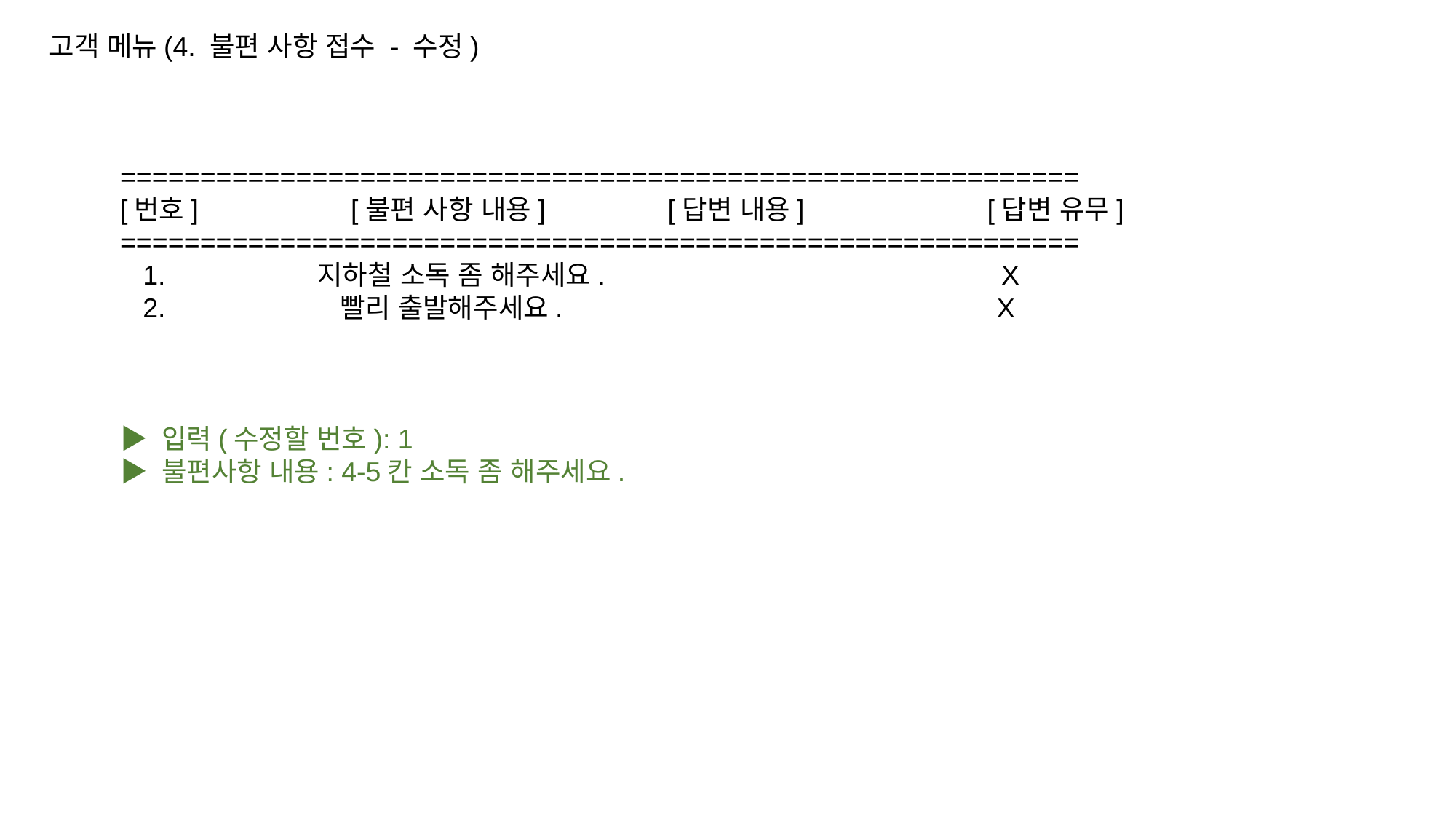

고객 메뉴(4. 불편 사항 접수 - 수정)

============================================================
[번호]                    [불편 사항 내용]                [답변 내용]                        [답변 유무]
============================================================
   1.                   지하철 소독 좀 해주세요.                                                    X
   2.                      빨리 출발해주세요.                                                         X

▶ 입력(수정할 번호): 1
▶ 불편사항 내용: 4-5칸 소독 좀 해주세요.